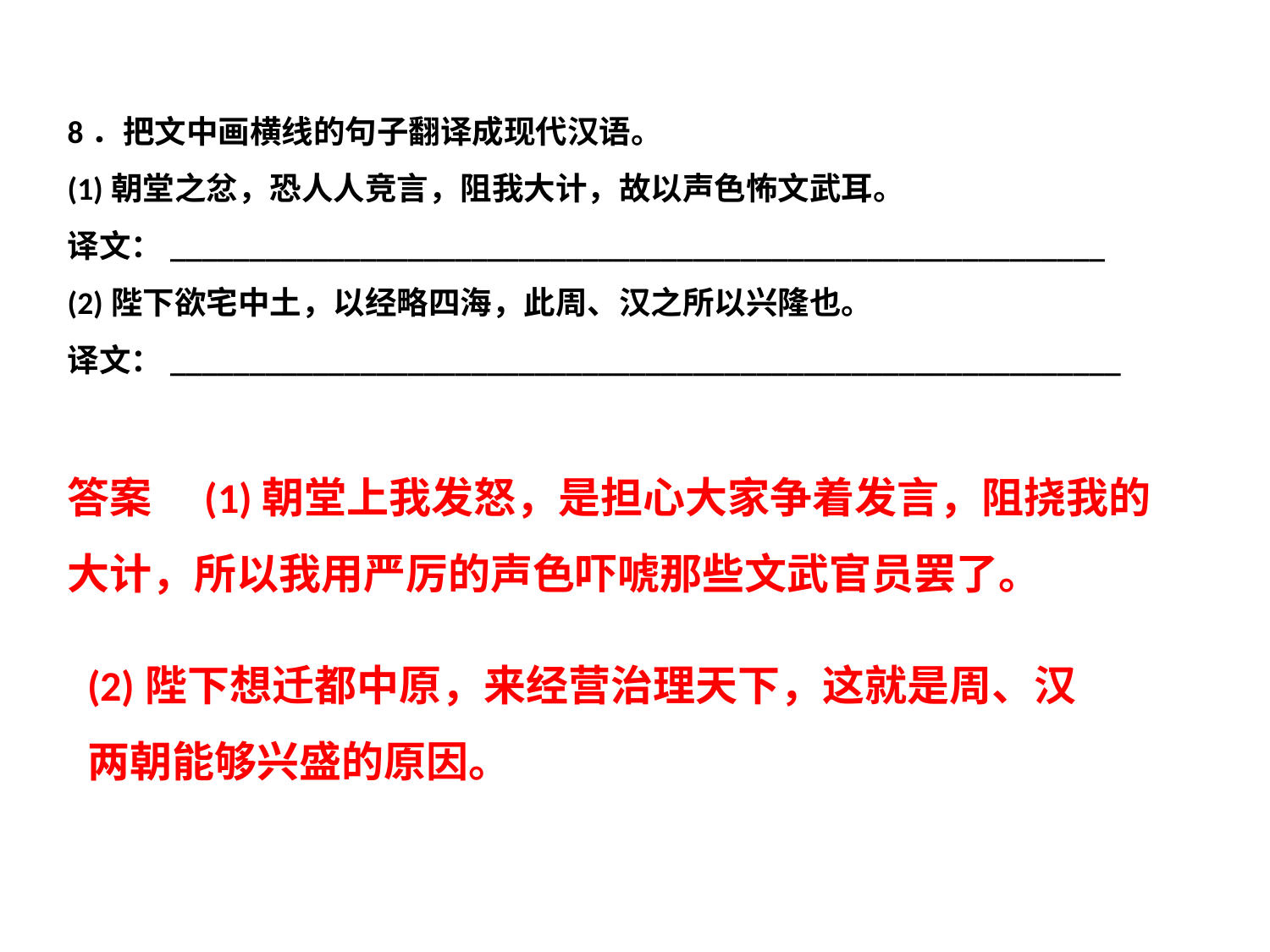

8．把文中画横线的句子翻译成现代汉语。
(1)朝堂之忿，恐人人竞言，阻我大计，故以声色怖文武耳。
译文：___________________________________________________________
(2)陛下欲宅中土，以经略四海，此周、汉之所以兴隆也。
译文：____________________________________________________________

答案　(1)朝堂上我发怒，是担心大家争着发言，阻挠我的大计，所以我用严厉的声色吓唬那些文武官员罢了。

(2)陛下想迁都中原，来经营治理天下，这就是周、汉两朝能够兴盛的原因。